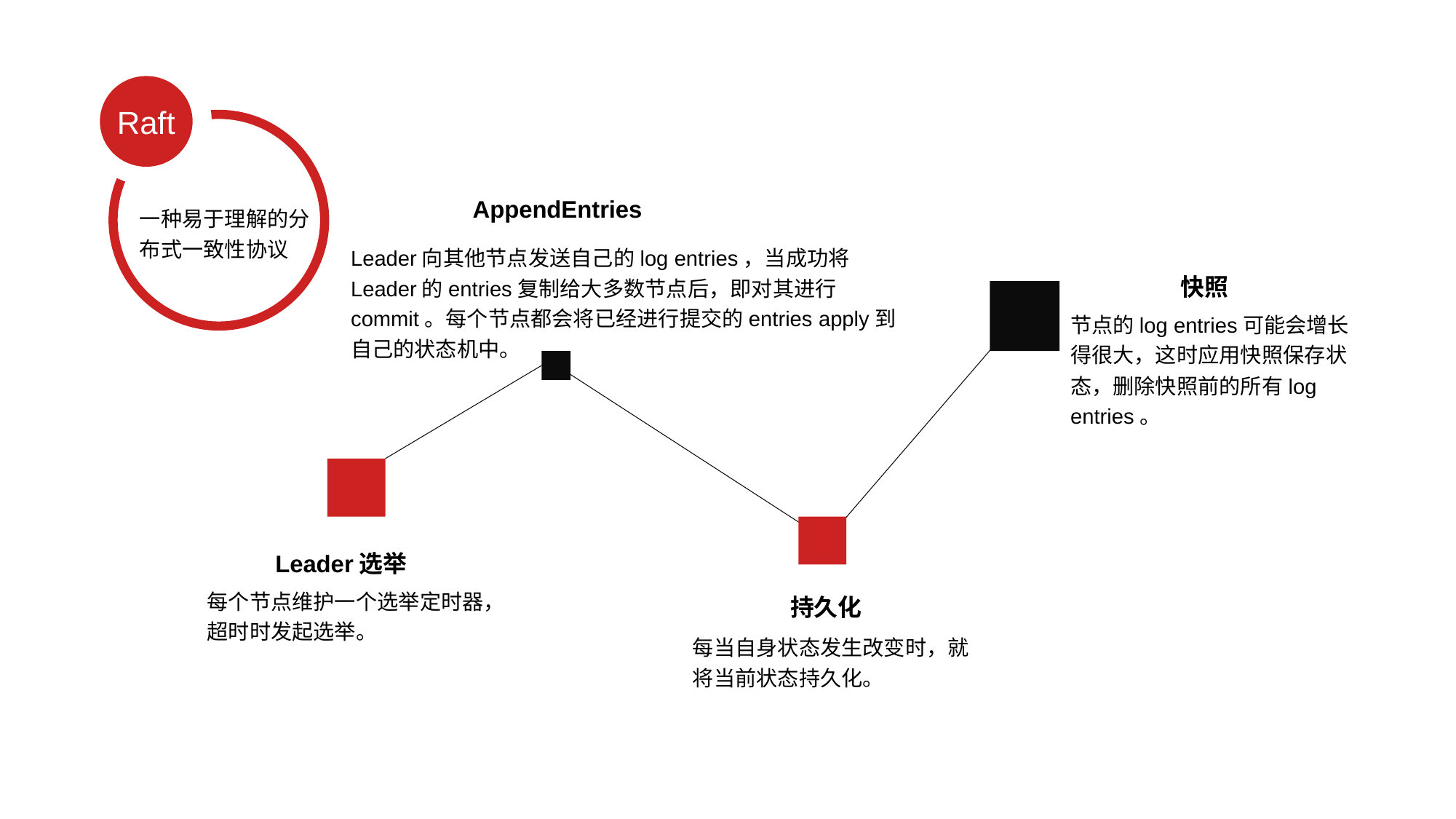

Raft

AppendEntries
一种易于理解的分布式一致性协议
Leader向其他节点发送自己的log entries，当成功将Leader的entries复制给大多数节点后，即对其进行commit。每个节点都会将已经进行提交的entries apply到自己的状态机中。
快照

节点的log entries可能会增长得很大，这时应用快照保存状态，删除快照前的所有log entries。
Leader选举
每个节点维护一个选举定时器，超时时发起选举。
持久化
每当自身状态发生改变时，就将当前状态持久化。